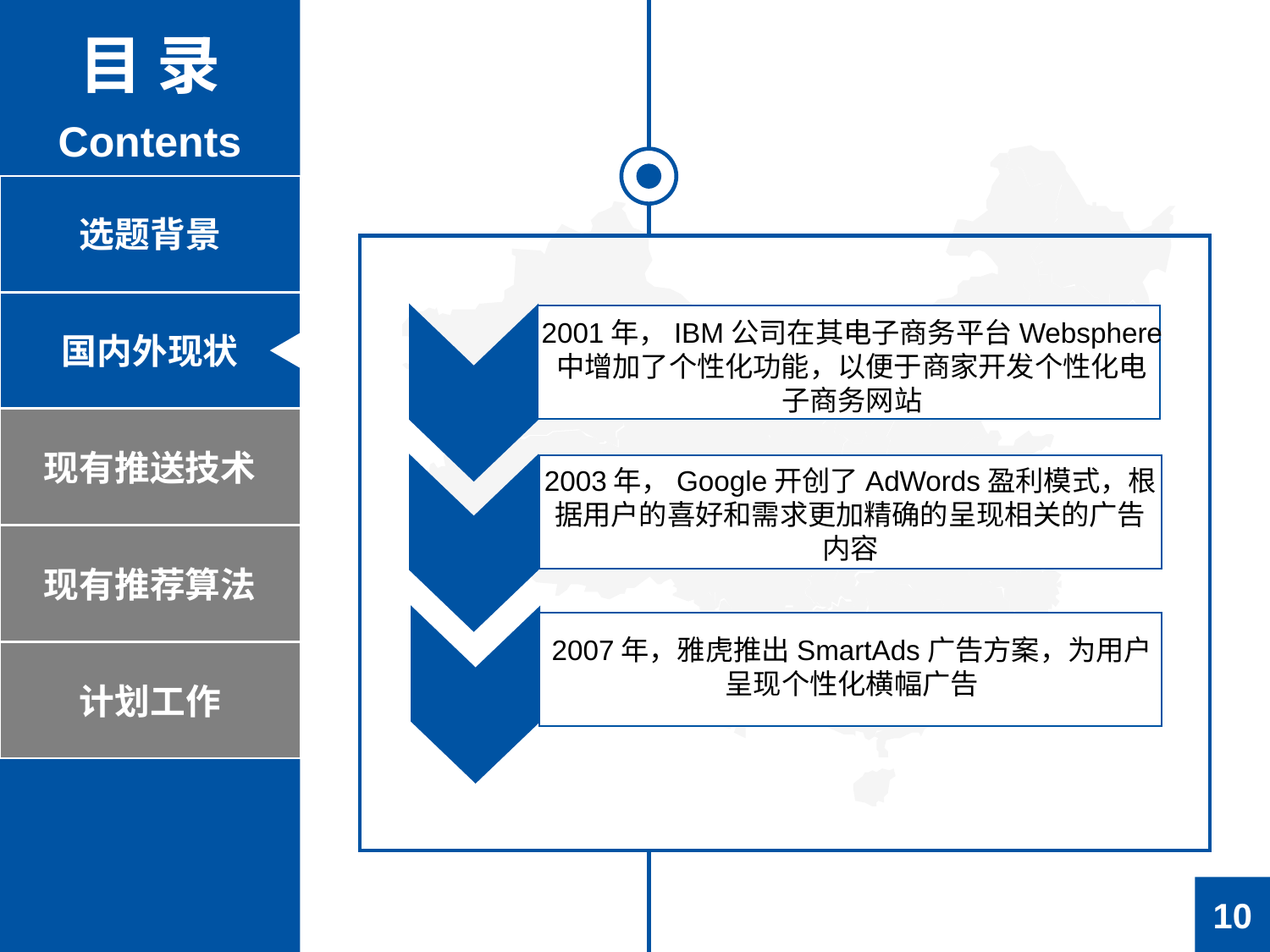

目 录
Contents

选题背景

国内外现状

2001年，IBM公司在其电子商务平台Websphere
中增加了个性化功能，以便于商家开发个性化电
子商务网站

现有推送技术

2003年，Google开创了AdWords盈利模式，根
据用户的喜好和需求更加精确的呈现相关的广告
内容
现有推荐算法

2007年，雅虎推出SmartAds广告方案，为用户
呈现个性化横幅广告
计划工作
10